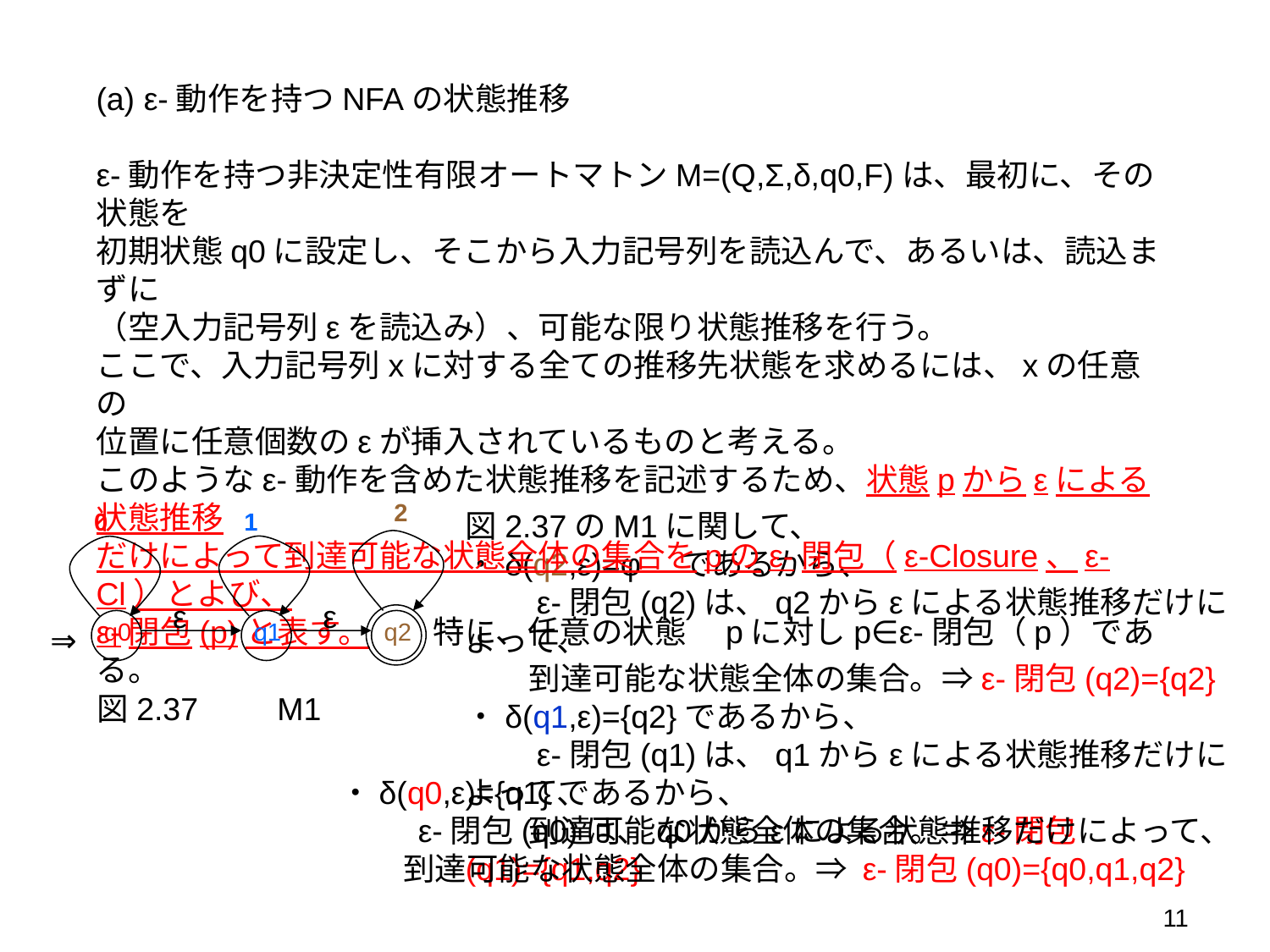

ε-動作を持つNFAの状態推移

ε-動作を持つ非決定性有限オートマトンM=(Q,Σ,δ,q0,F)は、最初に、その状態を
初期状態q0に設定し、そこから入力記号列を読込んで、あるいは、読込まずに
（空入力記号列εを読込み）、可能な限り状態推移を行う。
ここで、入力記号列xに対する全ての推移先状態を求めるには、xの任意の
位置に任意個数のεが挿入されているものと考える。
このようなε-動作を含めた状態推移を記述するため、状態pからεによる状態推移
だけによって到達可能な状態全体の集合をpのε-閉包（ε-Closure、ε-Cl）とよび、
ε-閉包(p)と表す。　　特に、任意の状態　pに対しp∈ε-閉包（p）である。

2
図2.37のM1に関して、
・δ(q2,ε)=φ　であるから、
　　ε-閉包(q2)は、q2からεによる状態推移だけによって、
　　到達可能な状態全体の集合。⇒ε-閉包(q2)={q2}
・δ(q1,ε)={q2}であるから、
　　ε-閉包(q1)は、q1からεによる状態推移だけによって、
　　到達可能な状態全体の集合。⇒ε-閉包(q1)={q1,q2}
0
1

ε
ε

q0

q1

q2
⇒

図2.37　　M1
・δ(q0,ε)={q1}であるから、
　　 ε-閉包(q0)は、q0からεによる状態推移だけによって、
　　到達可能な状態全体の集合。⇒ ε-閉包(q0)={q0,q1,q2}

11